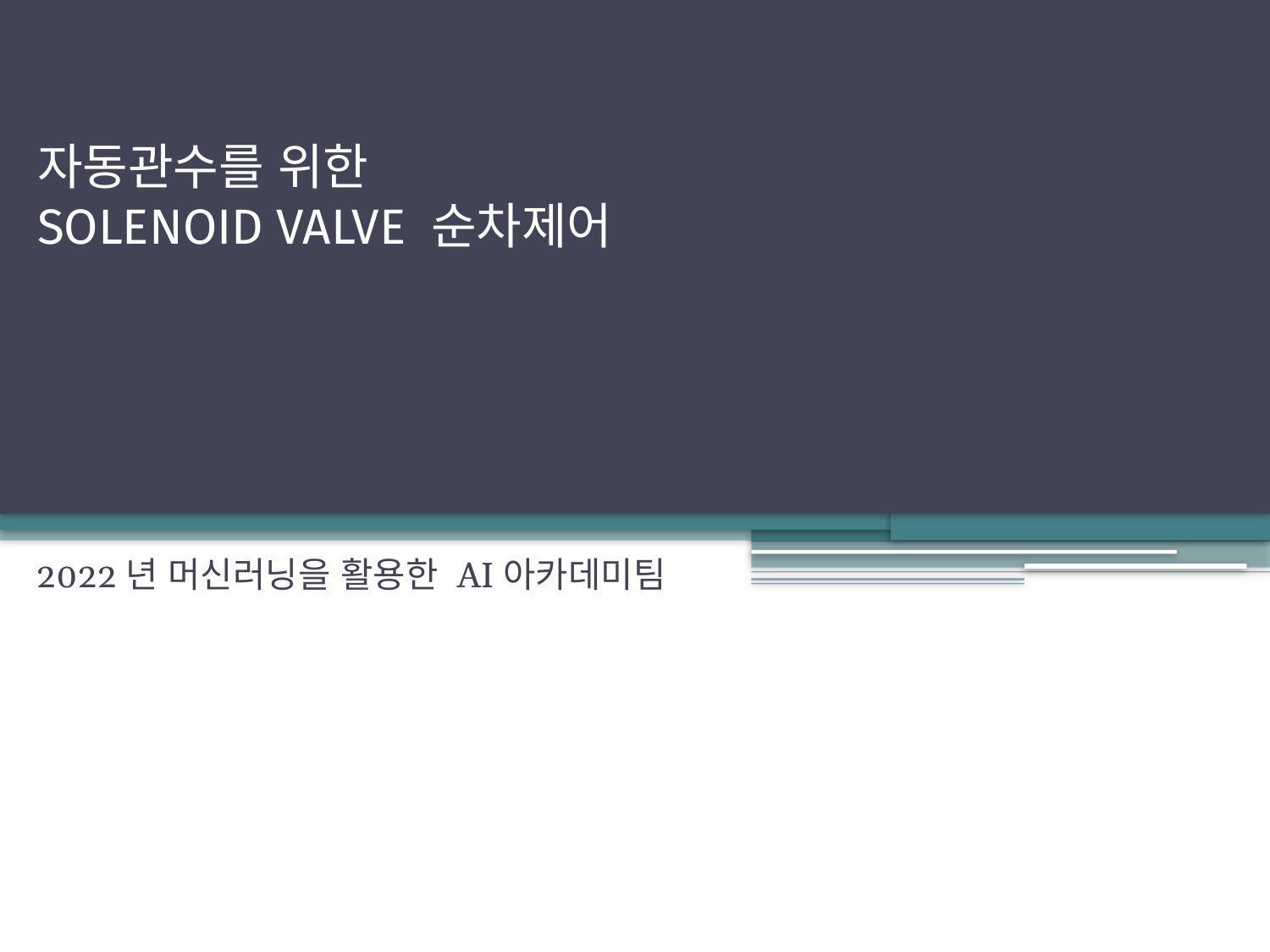

# 자동관수를 위한 SOLENOID VALVE 순차제어
2022년 머신러닝을 활용한 AI아카데미팀